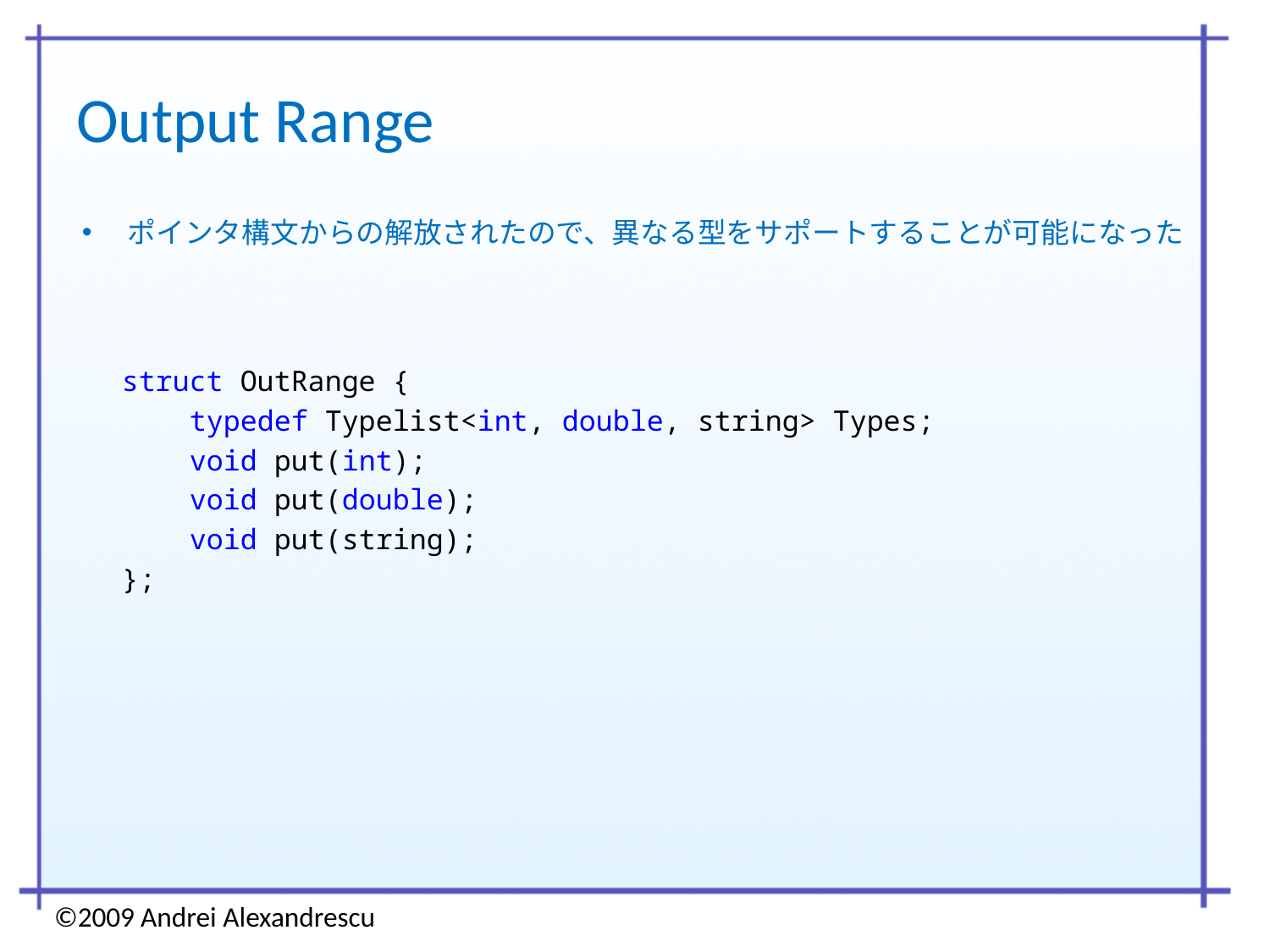

# Output Range
ポインタ構文からの解放されたので、異なる型をサポートすることが可能になった
struct OutRange {
    typedef Typelist<int, double, string> Types;
    void put(int);
    void put(double);
    void put(string);
};
©2009 Andrei Alexandrescu